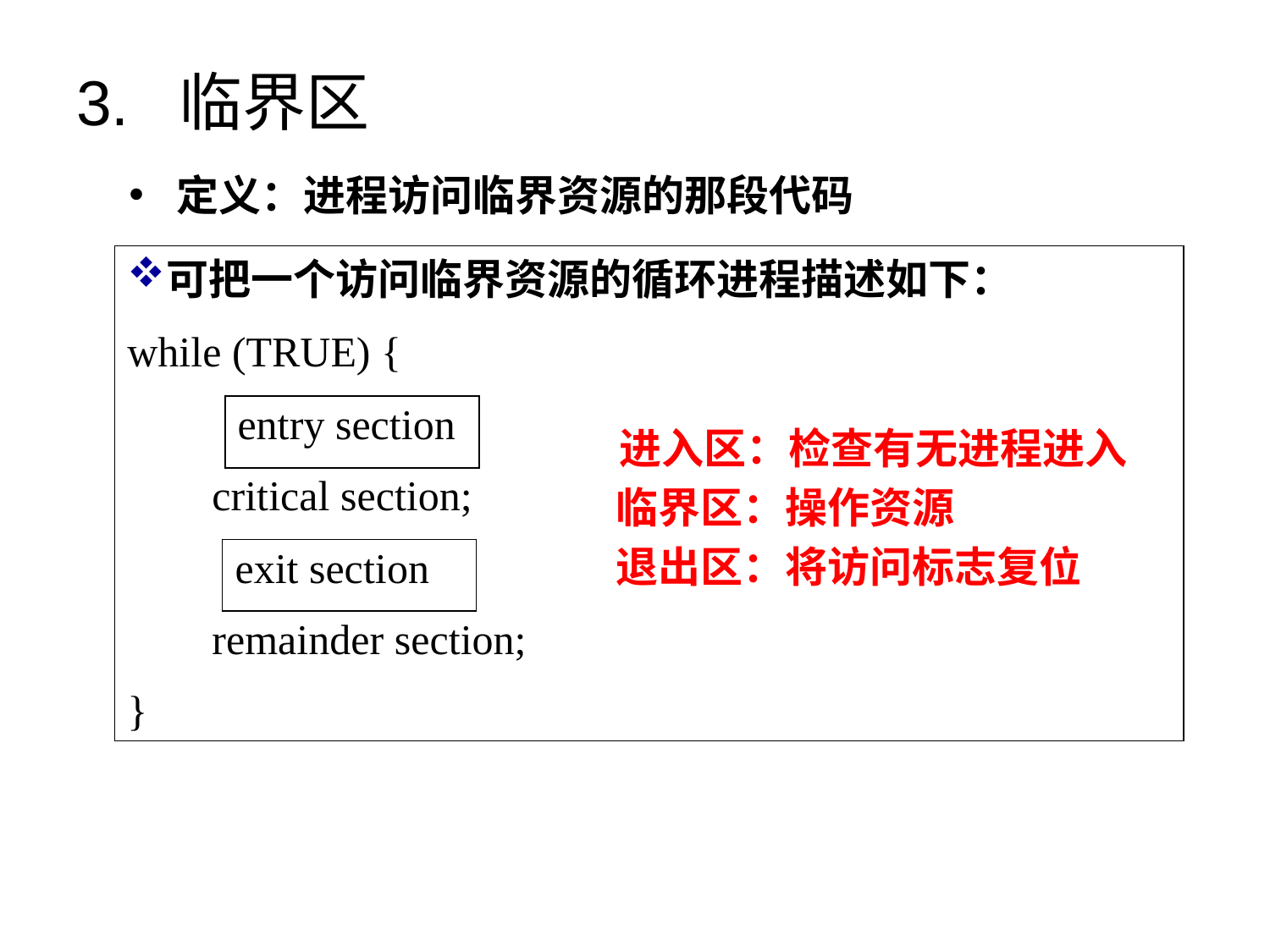

# 3.  临界区
定义：进程访问临界资源的那段代码

可把一个访问临界资源的循环进程描述如下：
while (TRUE) {

        critical section;

        remainder section;
}
| entry section |
| --- |
      进入区：检查有无进程进入
临界区：操作资源
退出区：将访问标志复位
| exit section |
| --- |